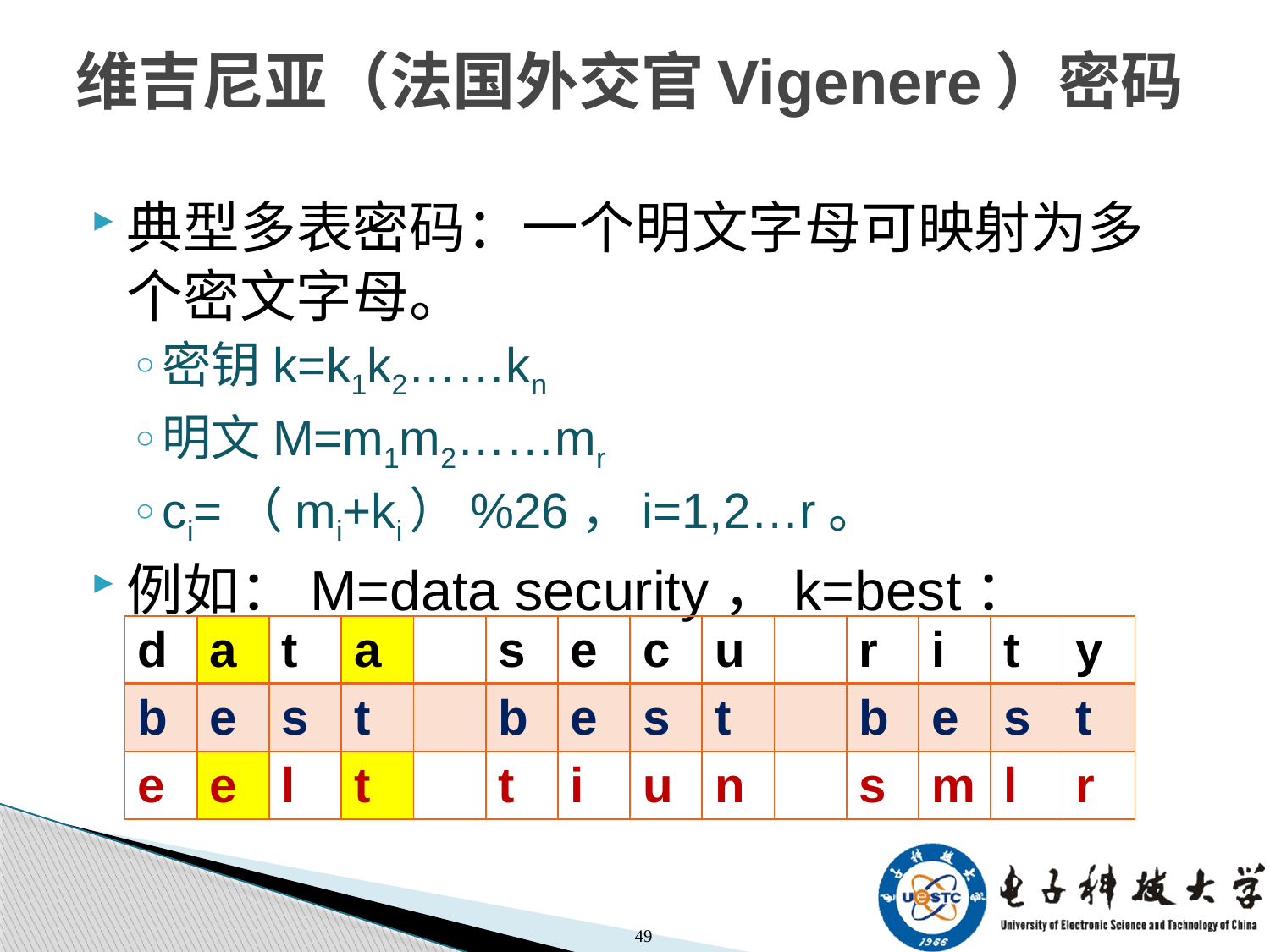

# 维吉尼亚（法国外交官Vigenere）密码
典型多表密码：一个明文字母可映射为多个密文字母。
密钥k=k1k2……kn
明文M=m1m2……mr
ci=（mi+ki）%26，i=1,2…r。
例如：M=data security，k=best：
| d | a | t | a |  | s | e | c | u |  | r | i | t | y |
| --- | --- | --- | --- | --- | --- | --- | --- | --- | --- | --- | --- | --- | --- |
| b | e | s | t |  | b | e | s | t |  | b | e | s | t |
| e | e | l | t |  | t | i | u | n |  | s | m | l | r |
49